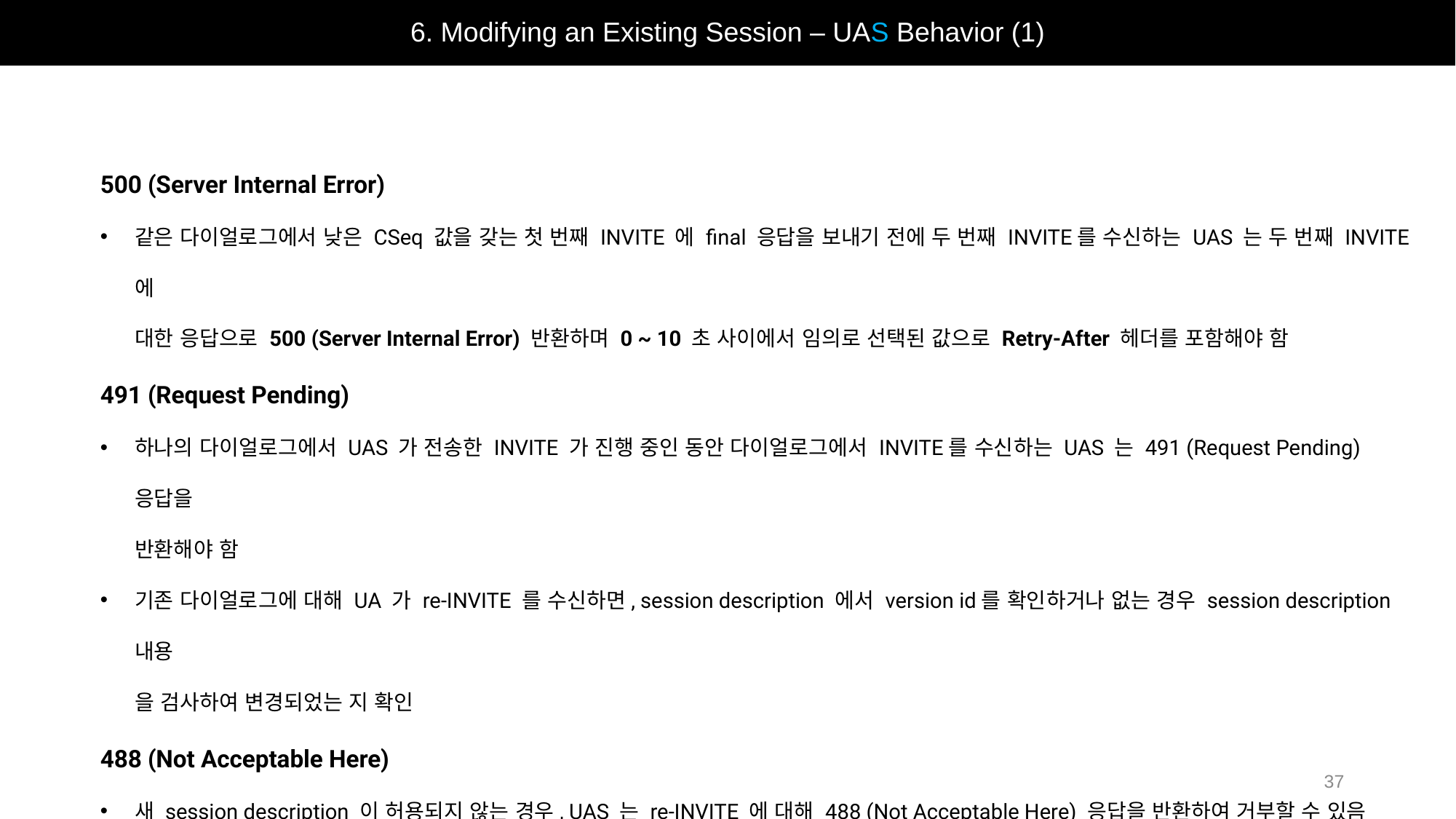

# 6. Modifying an Existing Session – UAS Behavior (1)
500 (Server Internal Error)
같은 다이얼로그에서 낮은 CSeq 값을 갖는 첫 번째 INVITE 에 final 응답을 보내기 전에 두 번째 INVITE를 수신하는 UAS 는 두 번째 INVITE 에
대한 응답으로 500 (Server Internal Error) 반환하며 0 ~ 10 초 사이에서 임의로 선택된 값으로 Retry-After 헤더를 포함해야 함
491 (Request Pending)
하나의 다이얼로그에서 UAS 가 전송한 INVITE 가 진행 중인 동안 다이얼로그에서 INVITE를 수신하는 UAS 는 491 (Request Pending) 응답을
반환해야 함
기존 다이얼로그에 대해 UA 가 re-INVITE 를 수신하면, session description 에서 version id를 확인하거나 없는 경우 session description 내용
을 검사하여 변경되었는 지 확인
488 (Not Acceptable Here)
새 session description 이 허용되지 않는 경우, UAS 는 re-INVITE 에 대해 488 (Not Acceptable Here) 응답을 반환하여 거부할 수 있음
(이 응답에는 Warning 헤더가 포함)
37